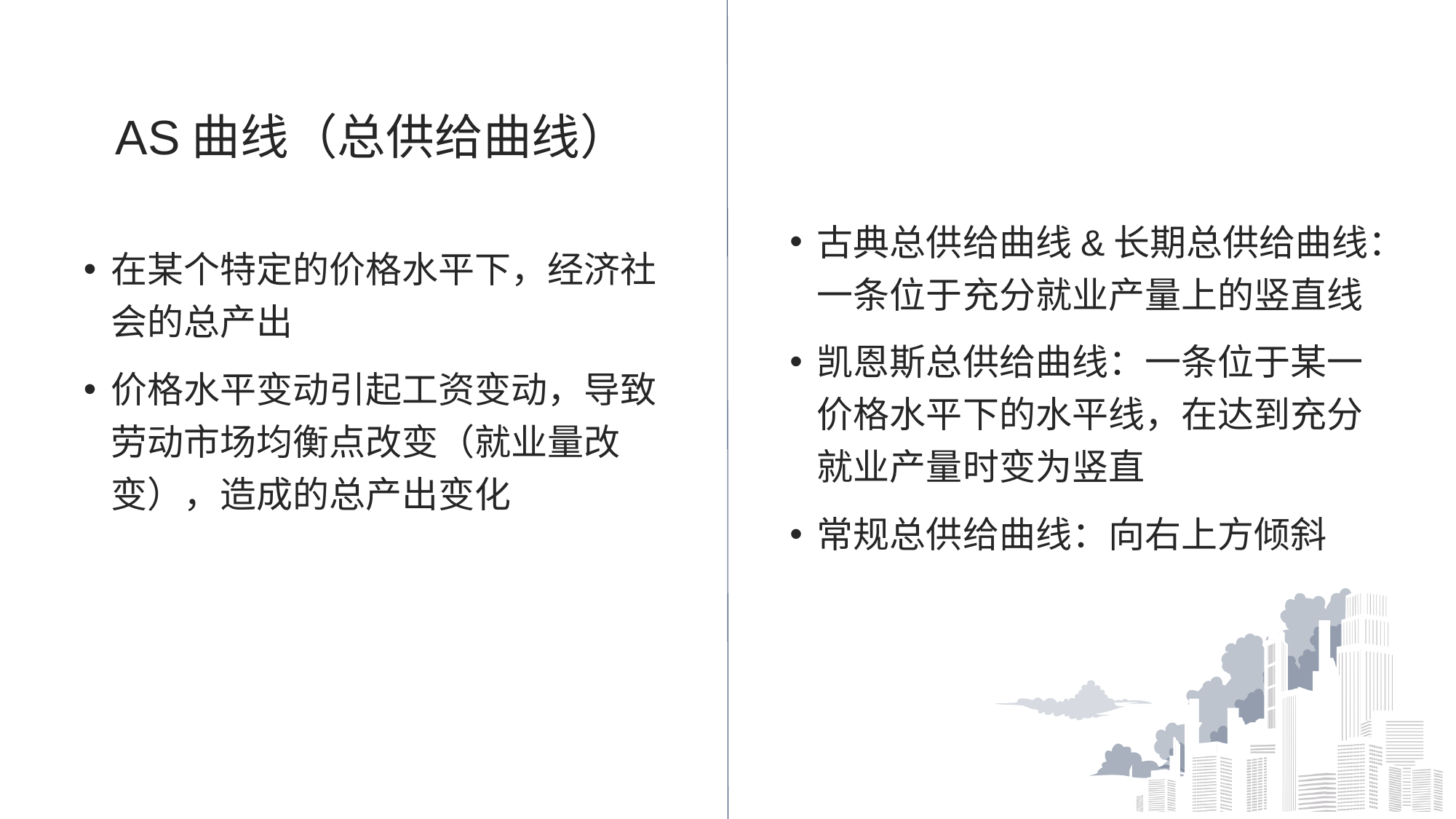

# AS曲线（总供给曲线）
古典总供给曲线&长期总供给曲线：一条位于充分就业产量上的竖直线
凯恩斯总供给曲线：一条位于某一价格水平下的水平线，在达到充分就业产量时变为竖直
常规总供给曲线：向右上方倾斜
在某个特定的价格水平下，经济社会的总产出
价格水平变动引起工资变动，导致劳动市场均衡点改变（就业量改变），造成的总产出变化